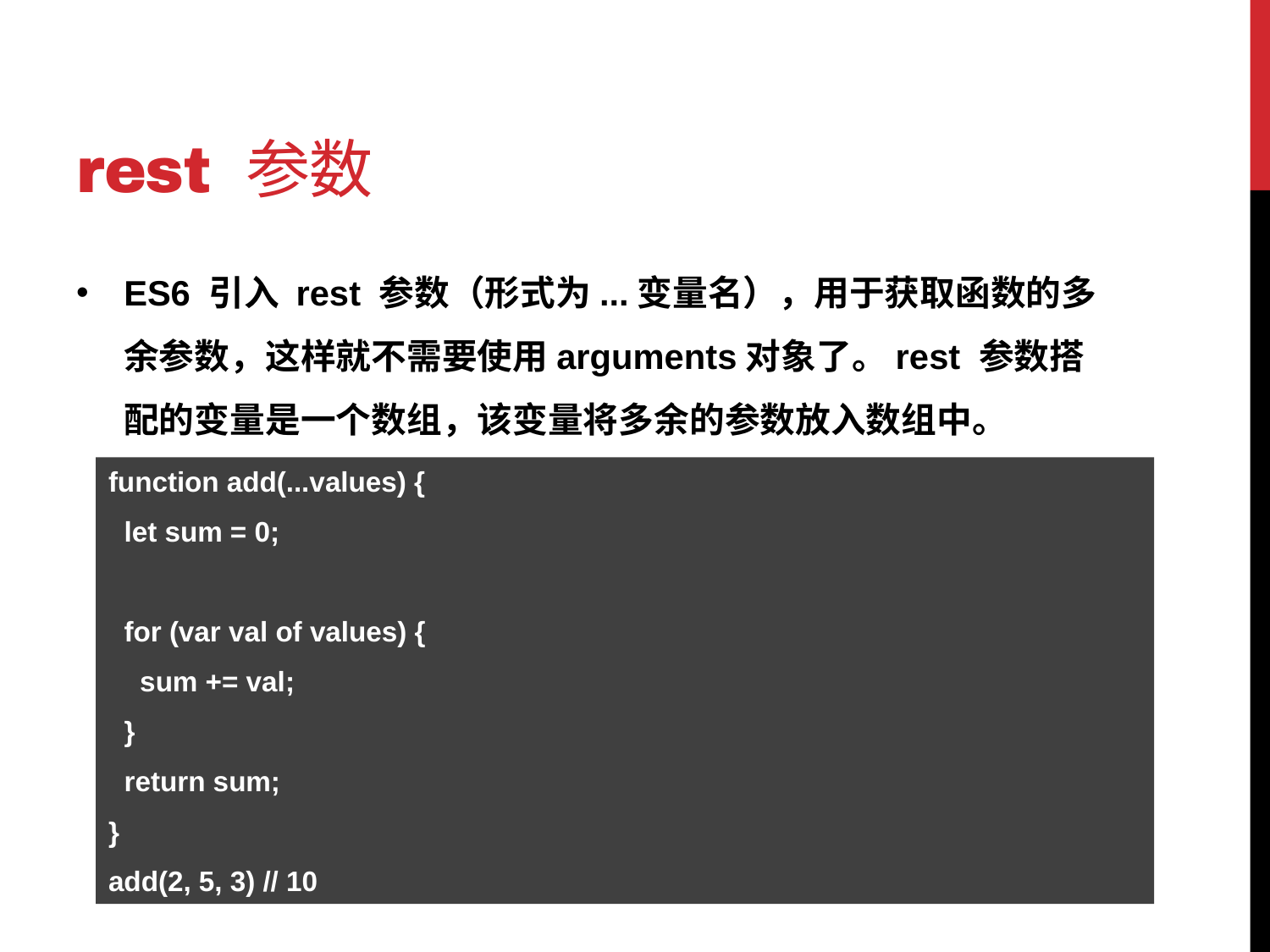

# rest 参数
ES6 引入 rest 参数（形式为...变量名），用于获取函数的多余参数，这样就不需要使用arguments对象了。rest 参数搭配的变量是一个数组，该变量将多余的参数放入数组中。
function add(...values) {
  let sum = 0;

  for (var val of values) {
    sum += val;
  }
  return sum;
}
add(2, 5, 3) // 10